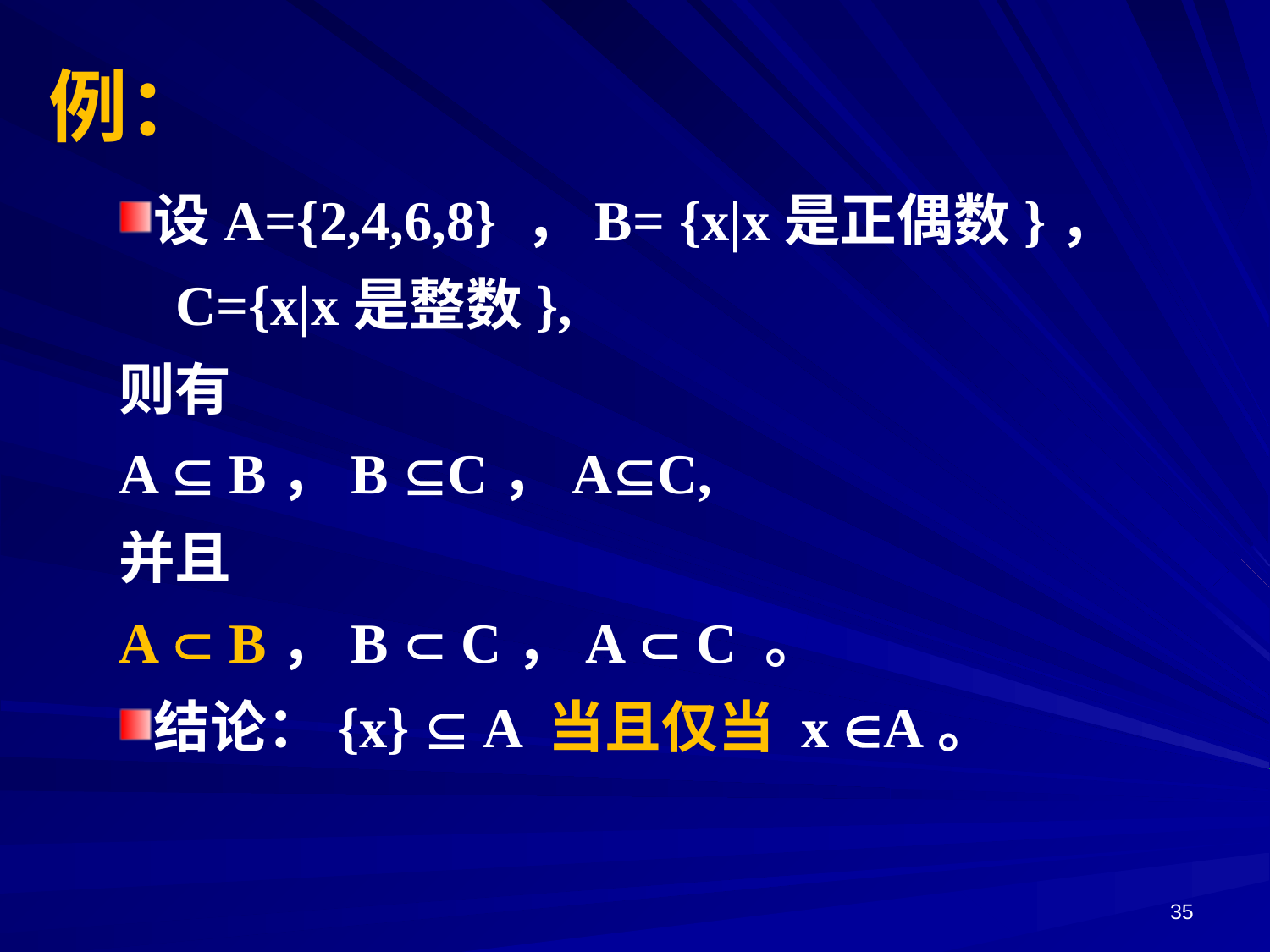

例：
设A={2,4,6,8} ，B= {x|x是正偶数}，
    C={x|x是整数},
则有
A ⊆ B，B ⊆C，A⊆C,
并且
A ⊂ B，B ⊂ C，A ⊂ C 。
结论：{x} ⊆ A 当且仅当 x ∈A。
35